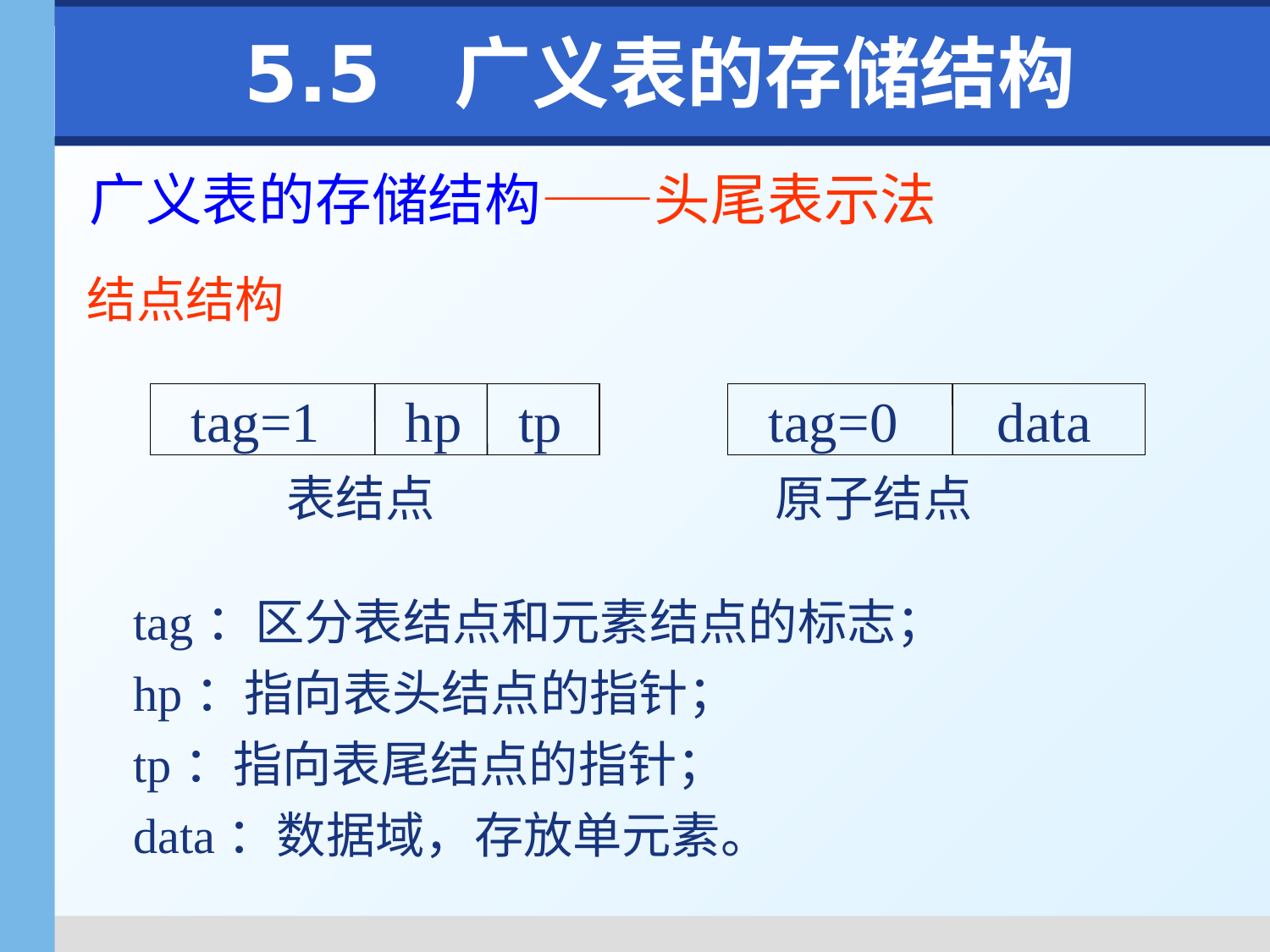

# 5.5  广义表的存储结构
广义表的存储结构——头尾表示法
结点结构
  tag=1      hp    tp

  tag=0       data

          表结点                               原子结点
tag：区分表结点和元素结点的标志；
hp：指向表头结点的指针；
tp：指向表尾结点的指针；
data：数据域，存放单元素。